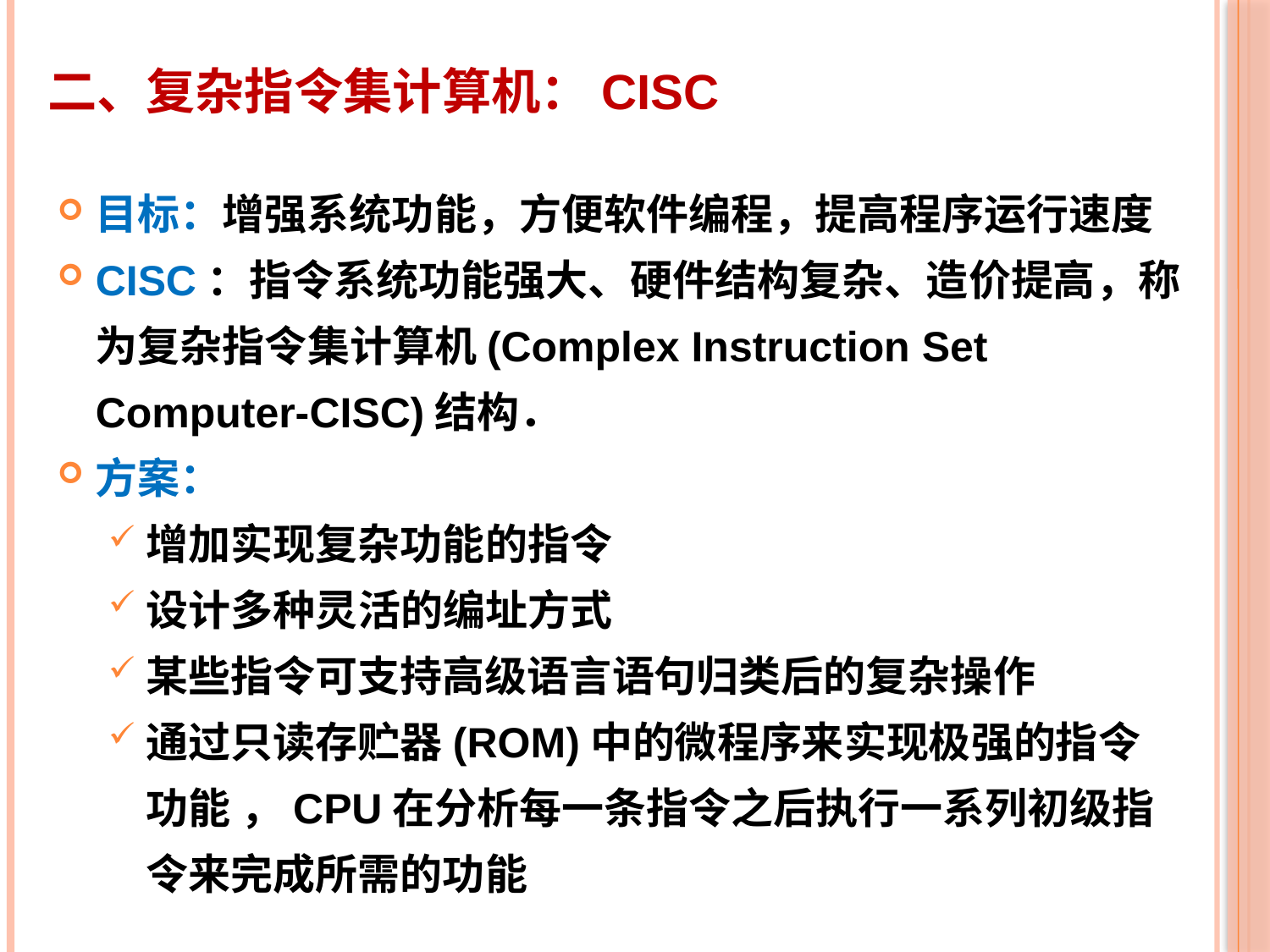

# 二、复杂指令集计算机：CISC
41
目标：增强系统功能，方便软件编程，提高程序运行速度
CISC：指令系统功能强大、硬件结构复杂、造价提高，称为复杂指令集计算机(Complex Instruction Set Computer-CISC)结构．
方案：
增加实现复杂功能的指令
设计多种灵活的编址方式
某些指令可支持高级语言语句归类后的复杂操作
通过只读存贮器(ROM)中的微程序来实现极强的指令功能 ，CPU在分析每一条指令之后执行一系列初级指令来完成所需的功能